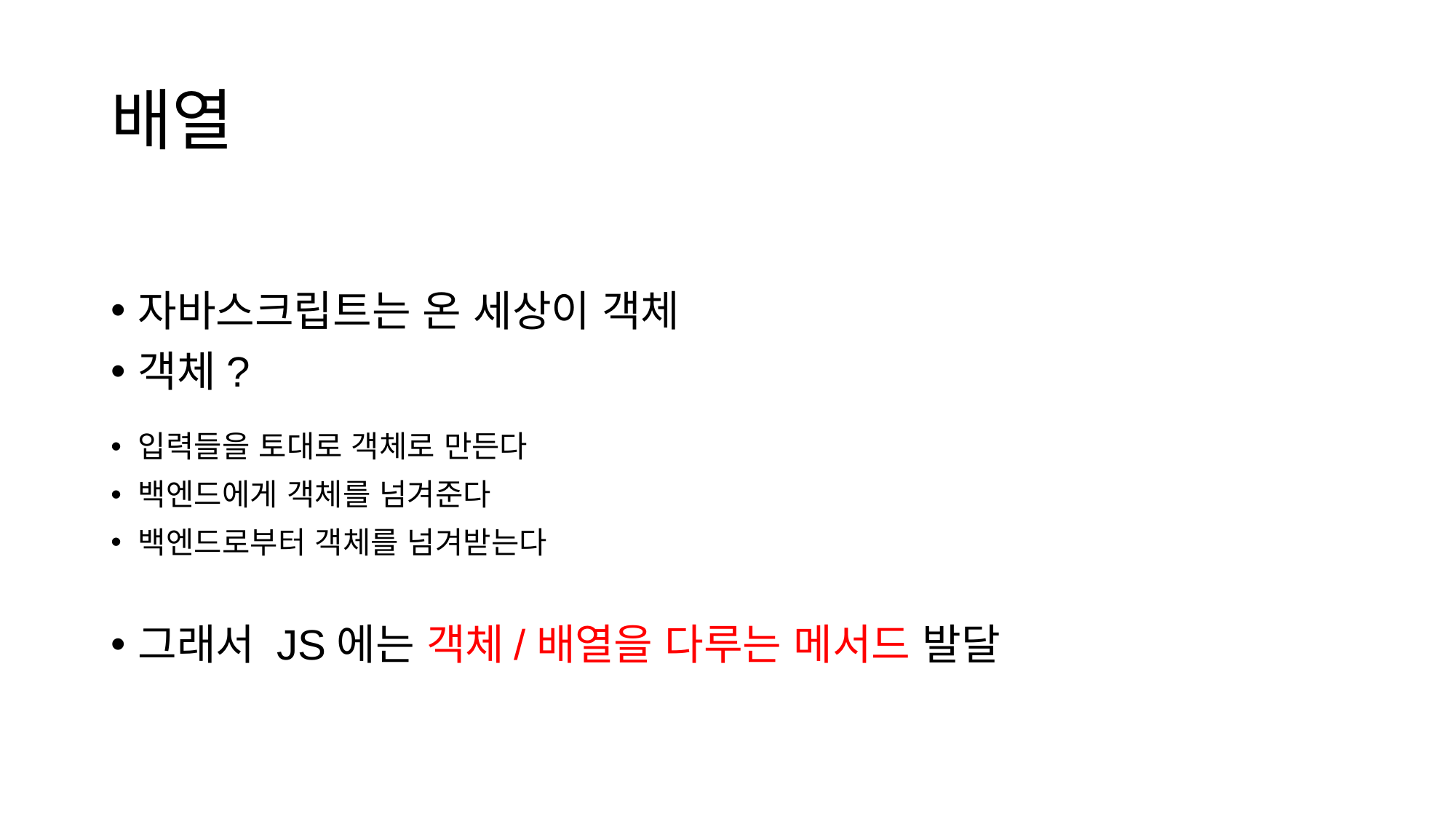

# 배열

자바스크립트는 온 세상이 객체
객체?

입력들을 토대로 객체로 만든다
백엔드에게 객체를 넘겨준다
백엔드로부터 객체를 넘겨받는다

그래서 JS에는 객체/배열을 다루는 메서드 발달